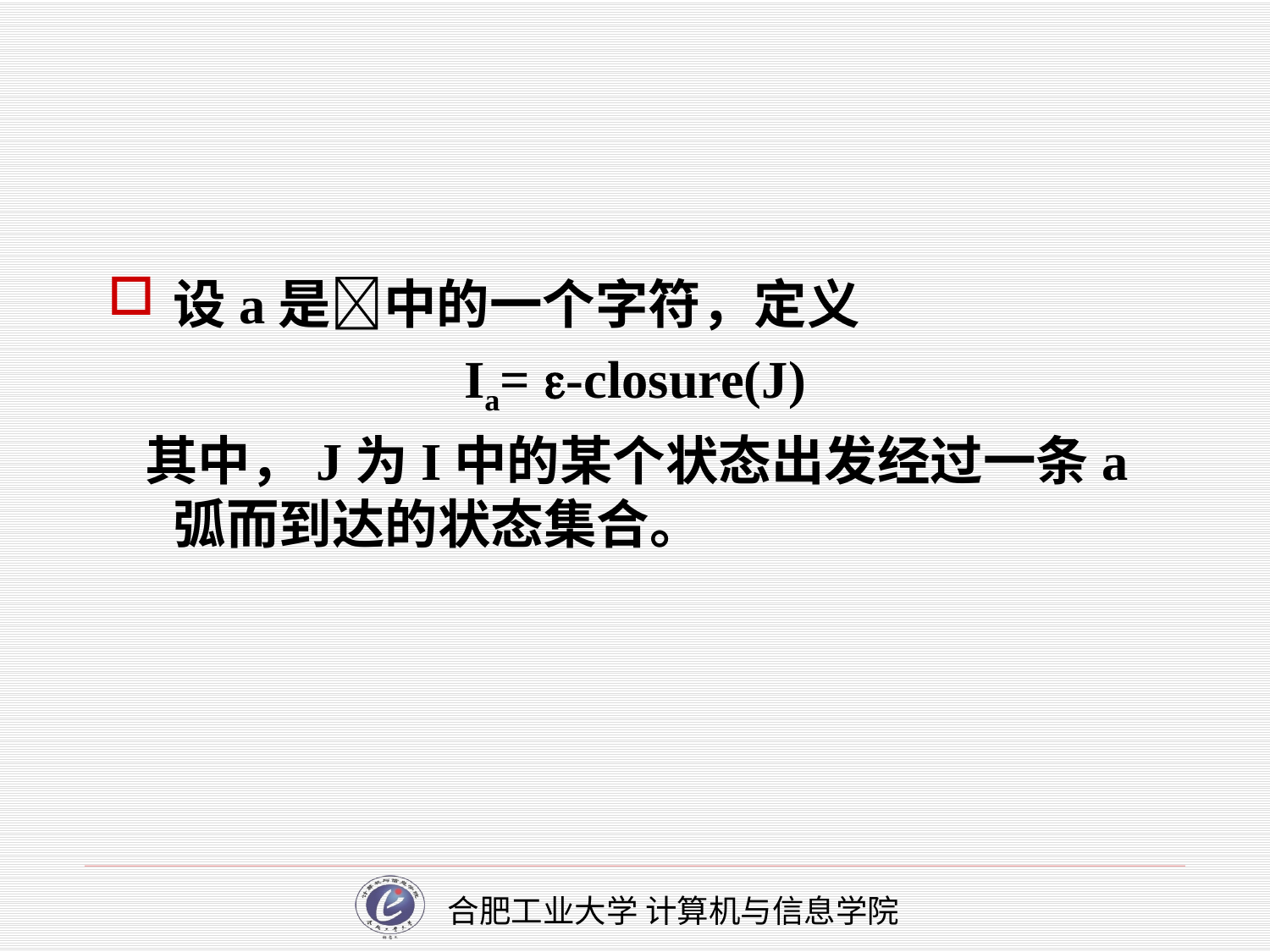

设a是Σ中的一个字符，定义
Ia= ε-closure(J)
  其中，J为I中的某个状态出发经过一条a弧而到达的状态集合。
51